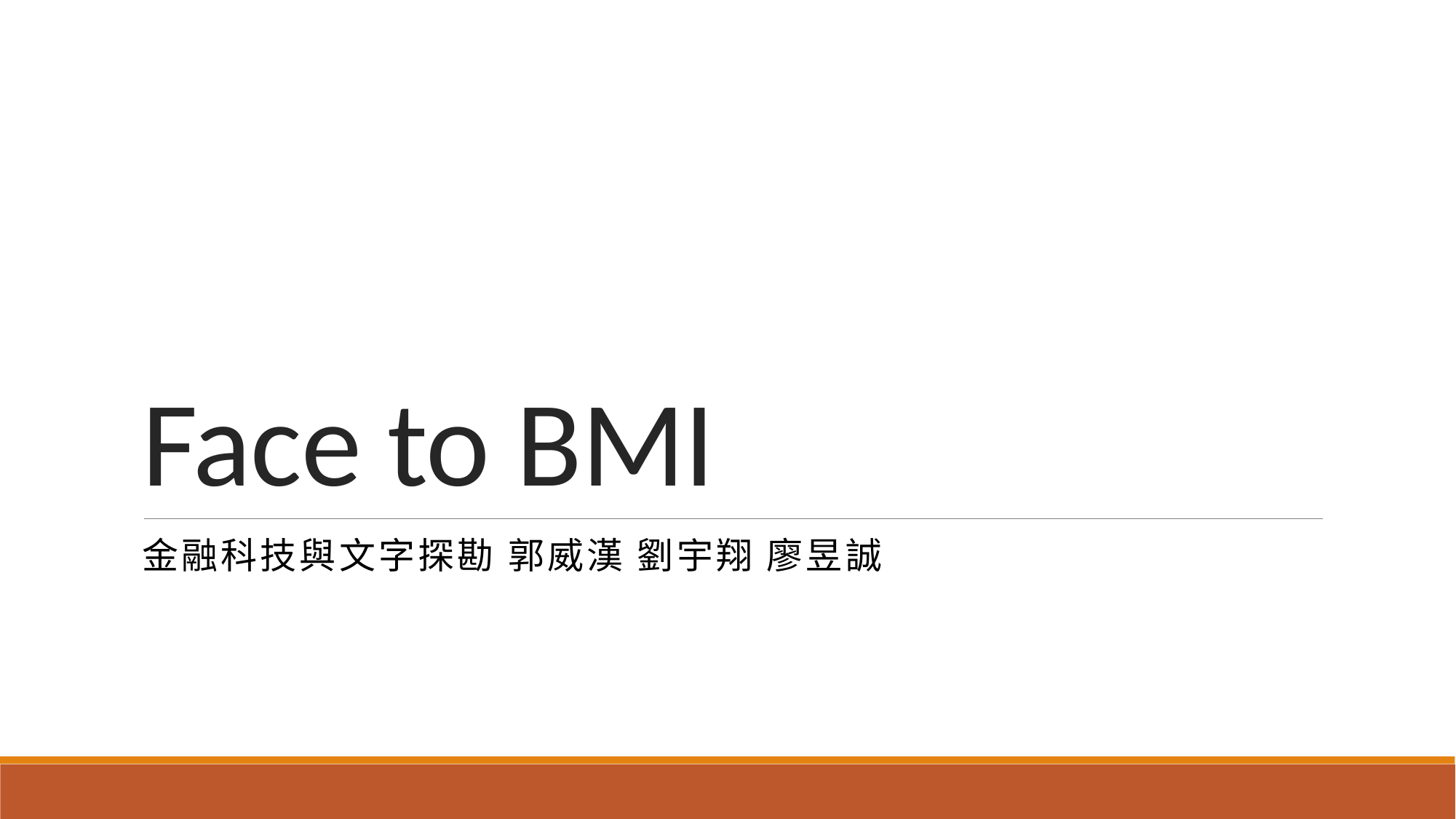

# Face to BMI
金融科技與文字探勘 郭威漢 劉宇翔 廖昱誠